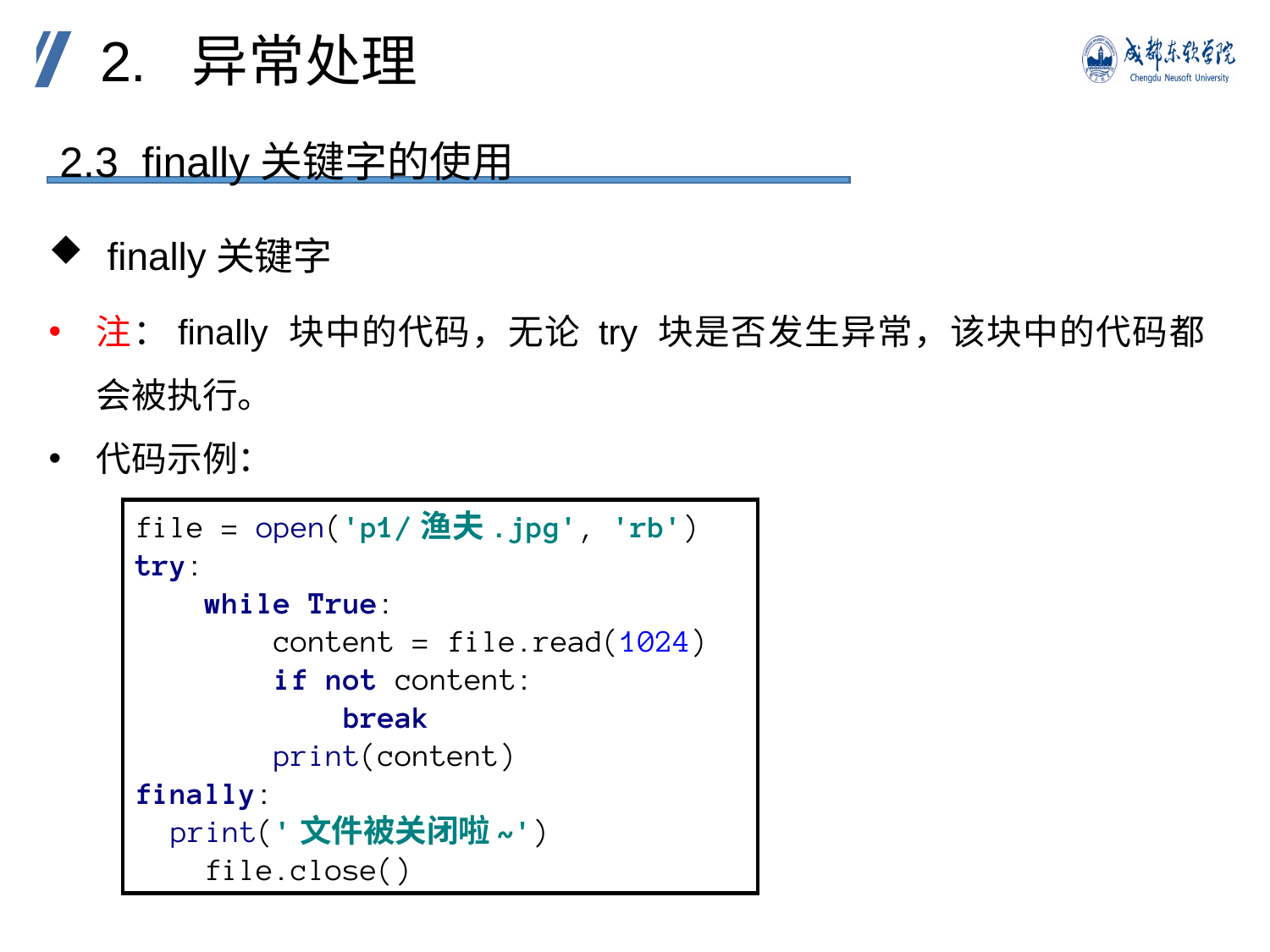

2.  异常处理
2.3  finally关键字的使用

 finally关键字
注：finally 块中的代码，无论 try 块是否发生异常，该块中的代码都会被执行。
代码示例：
file = open('p1/渔夫.jpg', 'rb')
try:
    while True:
        content = file.read(1024)
        if not content:
            break
        print(content)
finally:
    print('文件被关闭啦~')
    file.close()